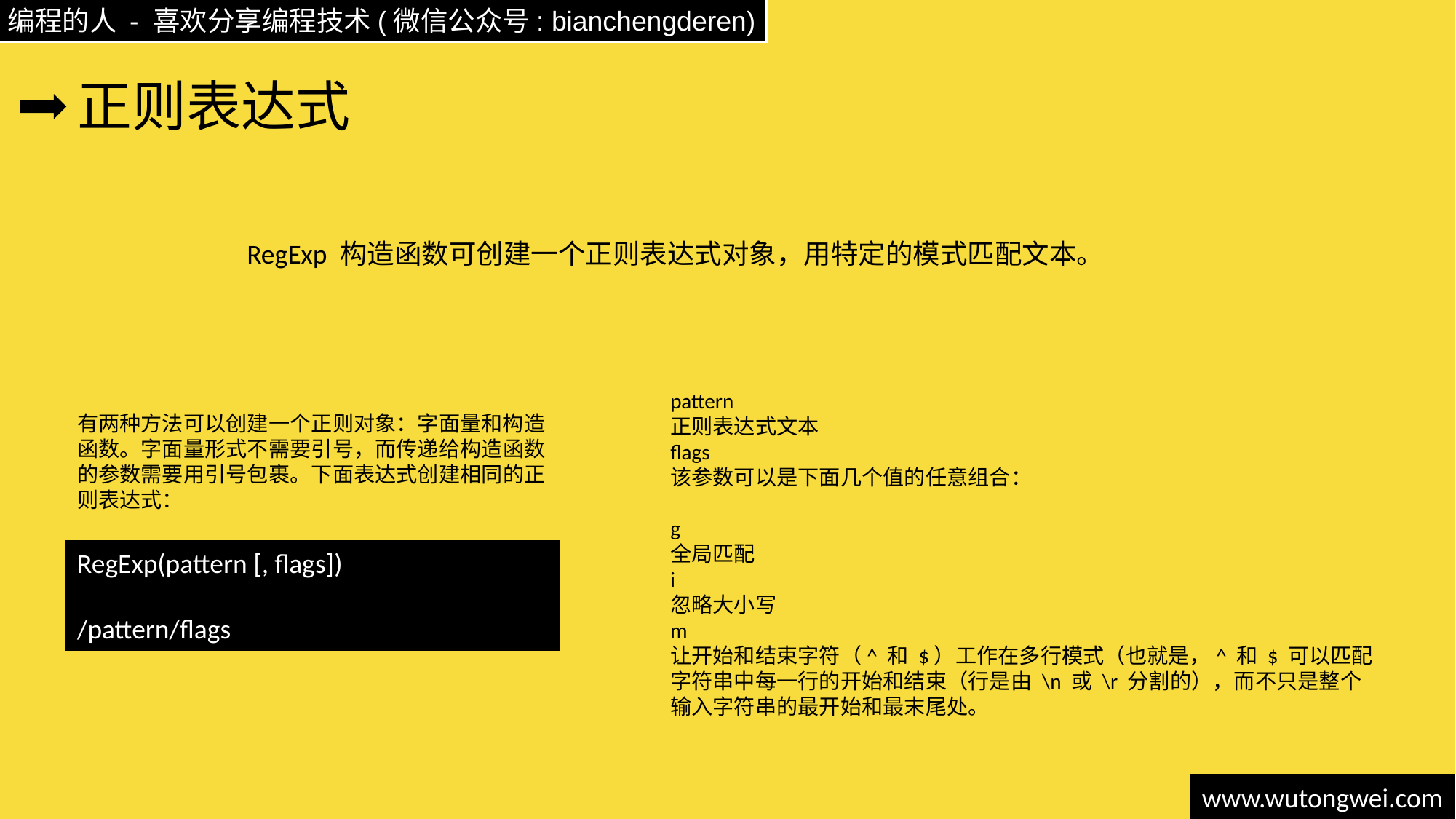

# 正则表达式
RegExp 构造函数可创建一个正则表达式对象，用特定的模式匹配文本。
pattern
正则表达式文本
flags
该参数可以是下面几个值的任意组合：

g
全局匹配
i
忽略大小写
m
让开始和结束字符（^ 和 $）工作在多行模式（也就是，^ 和 $ 可以匹配字符串中每一行的开始和结束（行是由 \n 或 \r 分割的），而不只是整个输入字符串的最开始和最末尾处。
有两种方法可以创建一个正则对象：字面量和构造函数。字面量形式不需要引号，而传递给构造函数的参数需要用引号包裹。下面表达式创建相同的正则表达式：
RegExp(pattern [, flags])

/pattern/flags